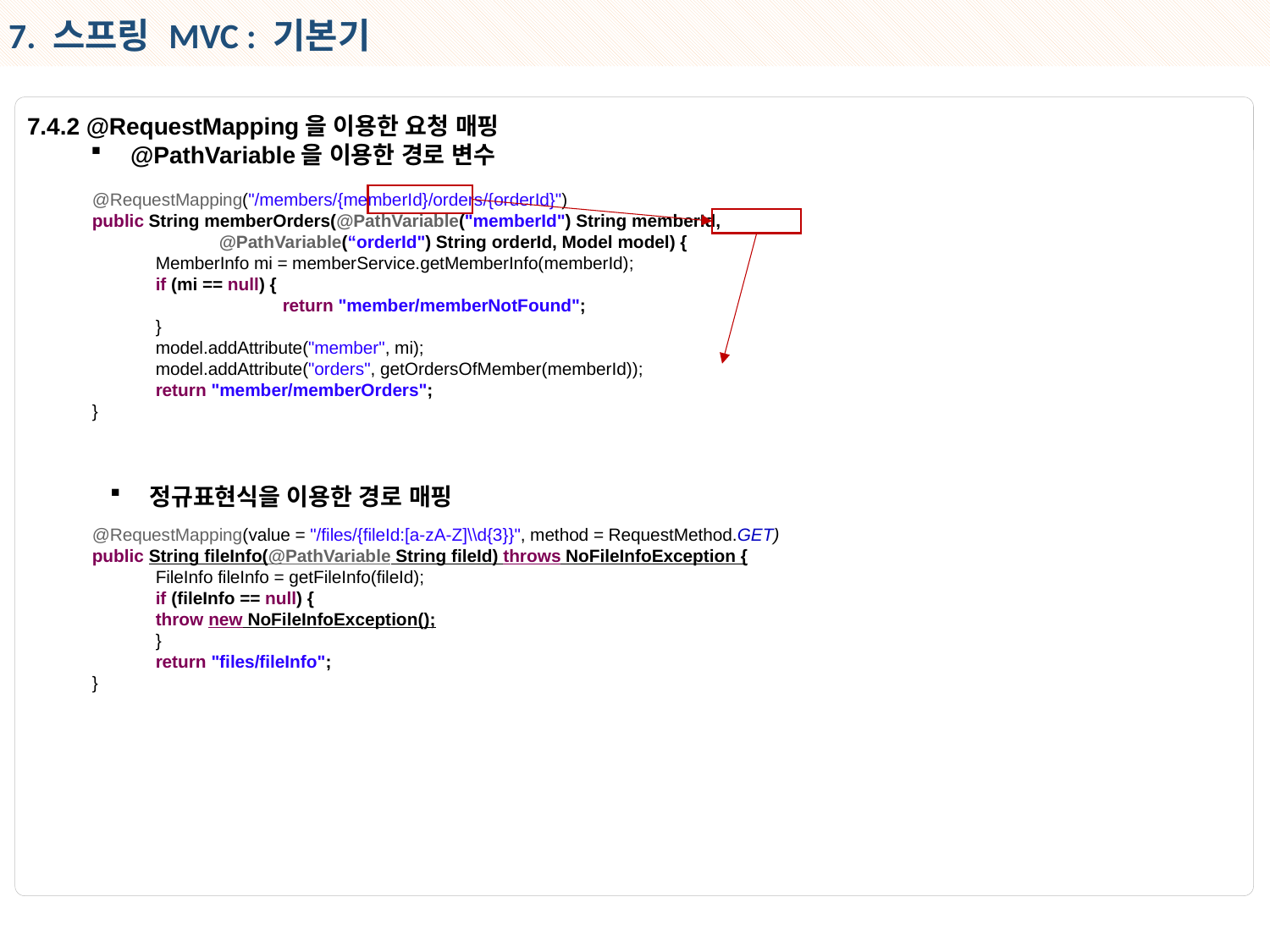

7. 스프링 MVC : 기본기
7.4.2 @RequestMapping을 이용한 요청 매핑
@PathVariable을 이용한 경로 변수
@RequestMapping("/members/{memberId}/orders/{orderId}")
public String memberOrders(@PathVariable("memberId") String memberId,
	@PathVariable(“orderId") String orderId, Model model) {
MemberInfo mi = memberService.getMemberInfo(memberId);
if (mi == null) {
	return "member/memberNotFound";
}
model.addAttribute("member", mi);
model.addAttribute("orders", getOrdersOfMember(memberId));
return "member/memberOrders";
}

정규표현식을 이용한 경로 매핑
@RequestMapping(value = "/files/{fileId:[a-zA-Z]\\d{3}}", method = RequestMethod.GET)
public String fileInfo(@PathVariable String fileId) throws NoFileInfoException {
FileInfo fileInfo = getFileInfo(fileId);
if (fileInfo == null) {
throw new NoFileInfoException();
}
return "files/fileInfo";
}